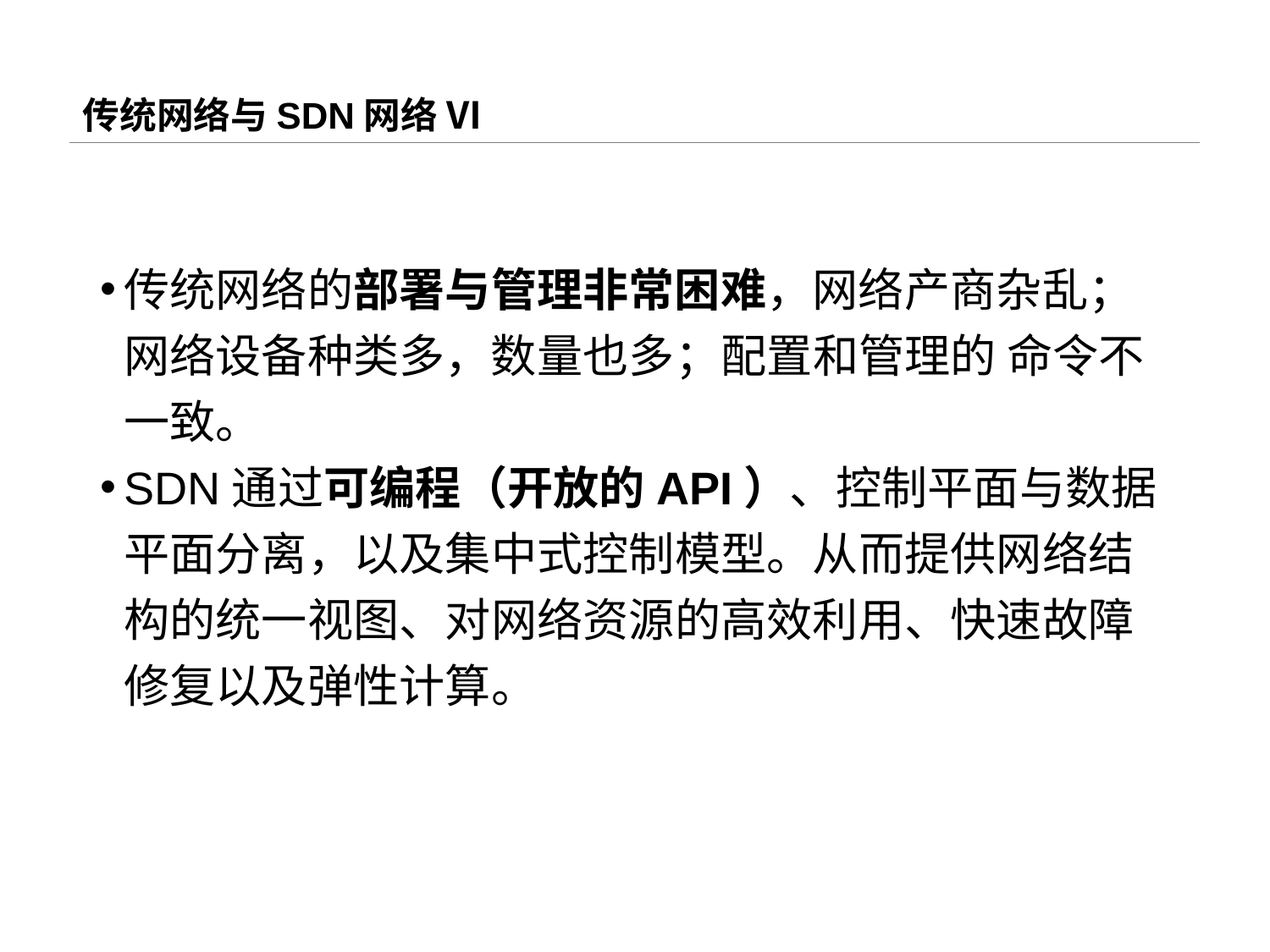

# 传统网络与SDN网络 Ⅵ
传统网络的部署与管理非常困难，网络产商杂乱；网络设备种类多，数量也多；配置和管理的 命令不一致。
SDN通过可编程（开放的API）、控制平面与数据平面分离，以及集中式控制模型。从而提供网络结构的统一视图、对网络资源的高效利用、快速故障修复以及弹性计算。